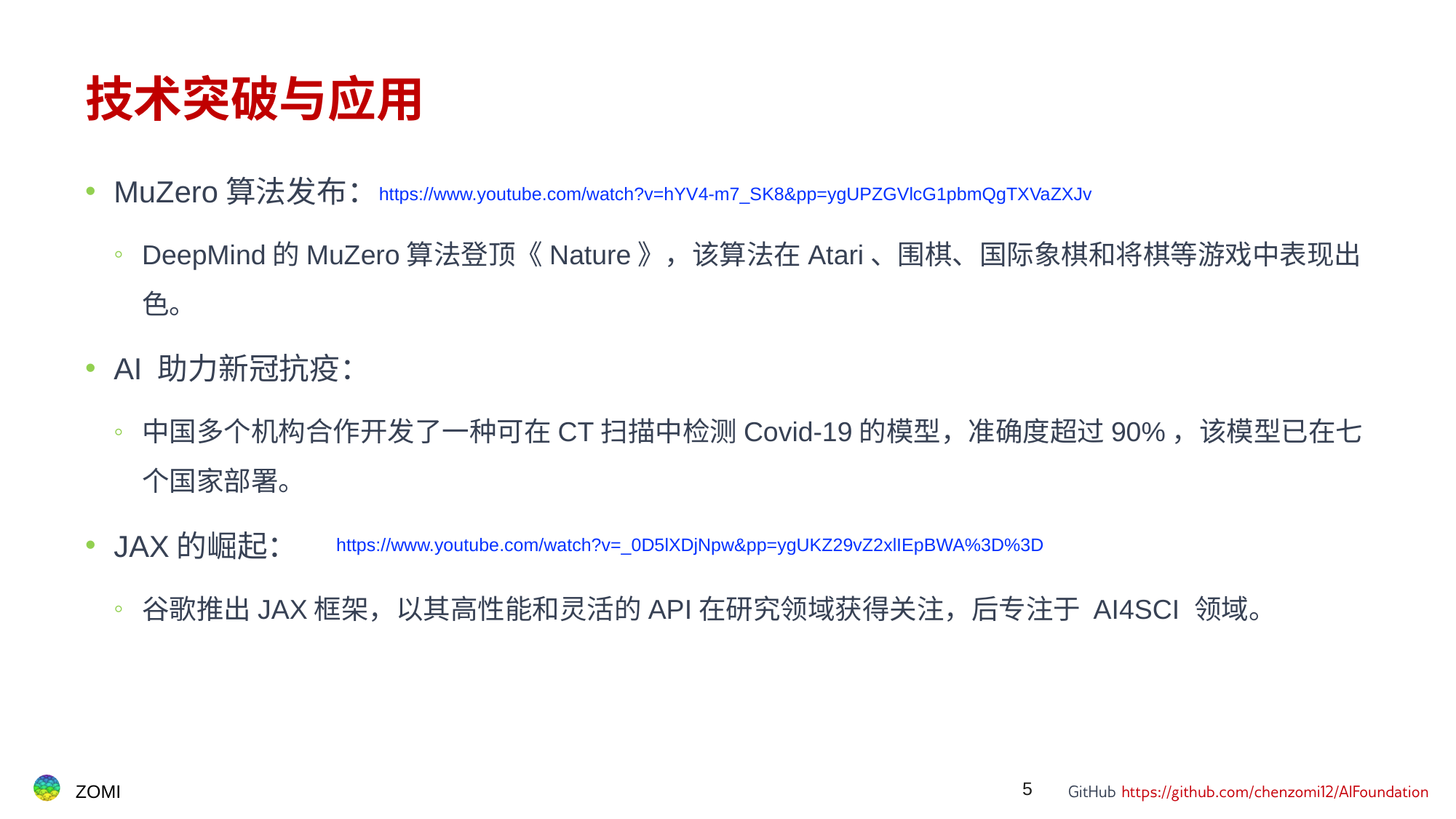

# 技术突破与应用
MuZero算法发布：
DeepMind的MuZero算法登顶《Nature》，该算法在Atari、围棋、国际象棋和将棋等游戏中表现出色。
AI 助力新冠抗疫：
中国多个机构合作开发了一种可在CT扫描中检测Covid-19的模型，准确度超过90%，该模型已在七个国家部署。
JAX的崛起：
谷歌推出JAX框架，以其高性能和灵活的API在研究领域获得关注，后专注于 AI4SCI 领域。

https://www.youtube.com/watch?v=hYV4-m7_SK8&pp=ygUPZGVlcG1pbmQgTXVaZXJv
https://www.youtube.com/watch?v=_0D5lXDjNpw&pp=ygUKZ29vZ2xlIEpBWA%3D%3D